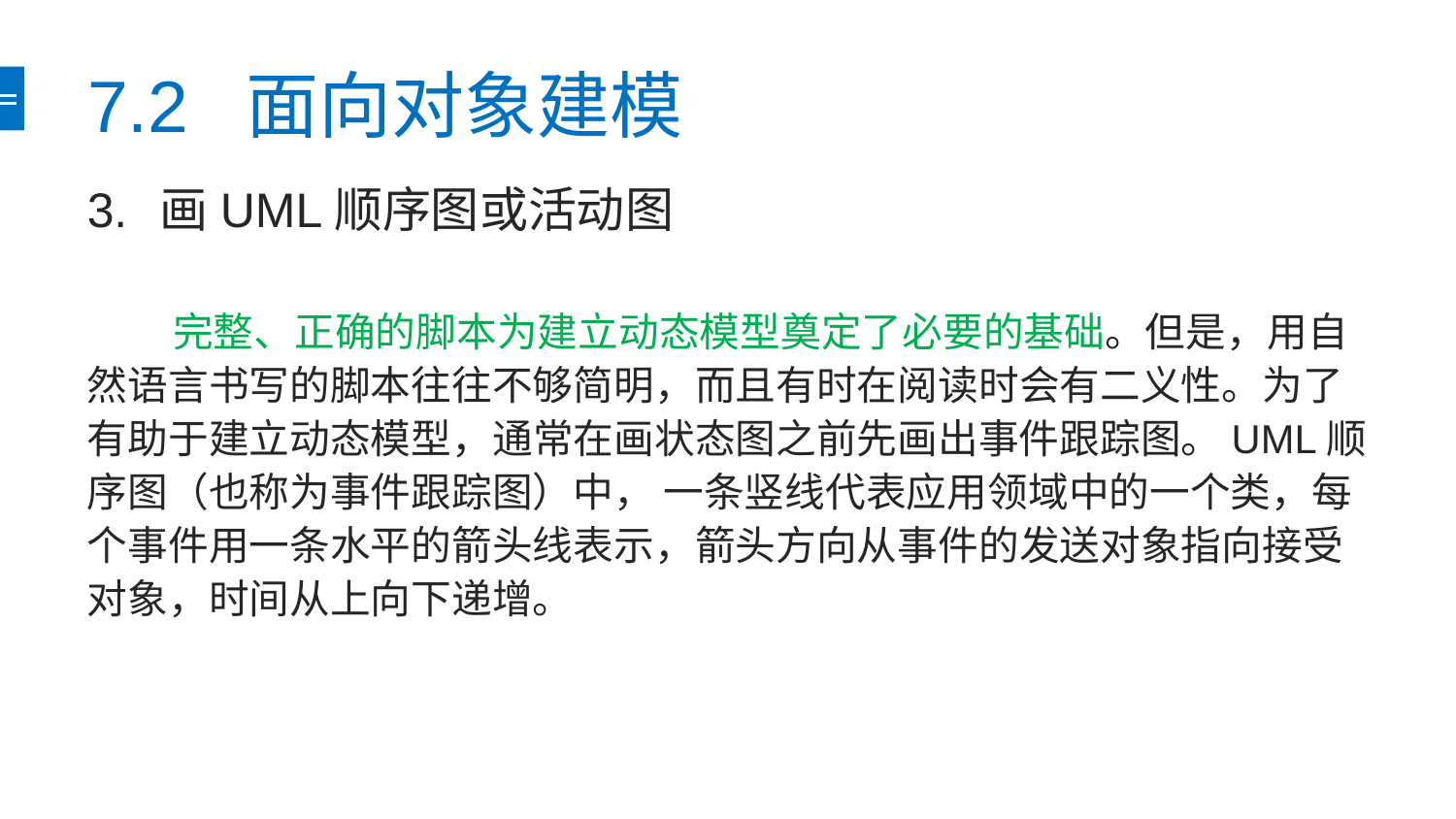

# 7.2  面向对象建模
画UML顺序图或活动图

完整、正确的脚本为建立动态模型奠定了必要的基础。但是，用自然语言书写的脚本往往不够简明，而且有时在阅读时会有二义性。为了有助于建立动态模型，通常在画状态图之前先画出事件跟踪图。UML顺序图（也称为事件跟踪图）中， 一条竖线代表应用领域中的一个类，每个事件用一条水平的箭头线表示，箭头方向从事件的发送对象指向接受对象，时间从上向下递增。